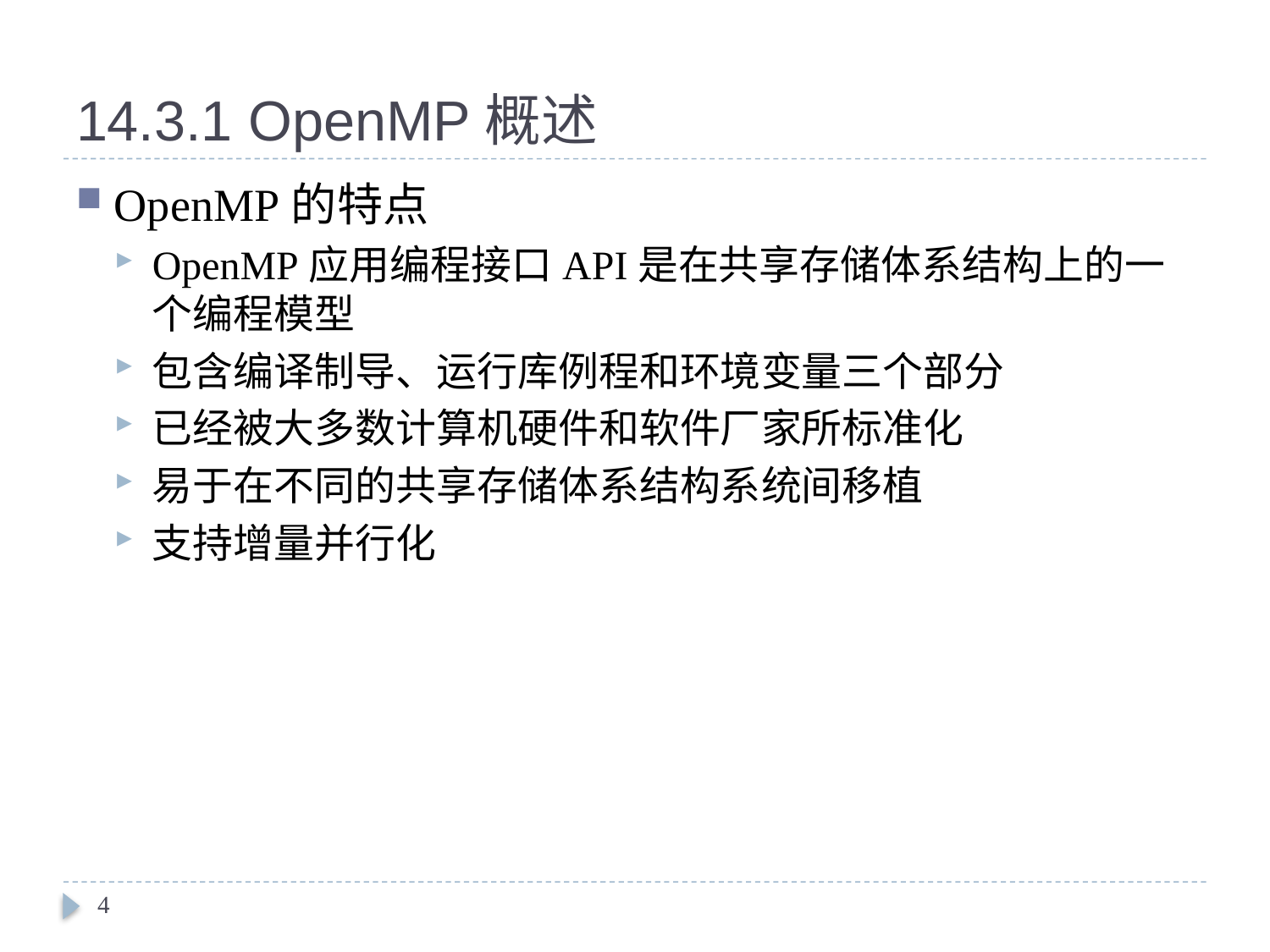

# 14.3.1 OpenMP概述
OpenMP的特点
OpenMP应用编程接口API是在共享存储体系结构上的一个编程模型
包含编译制导、运行库例程和环境变量三个部分
已经被大多数计算机硬件和软件厂家所标准化
易于在不同的共享存储体系结构系统间移植
支持增量并行化
4